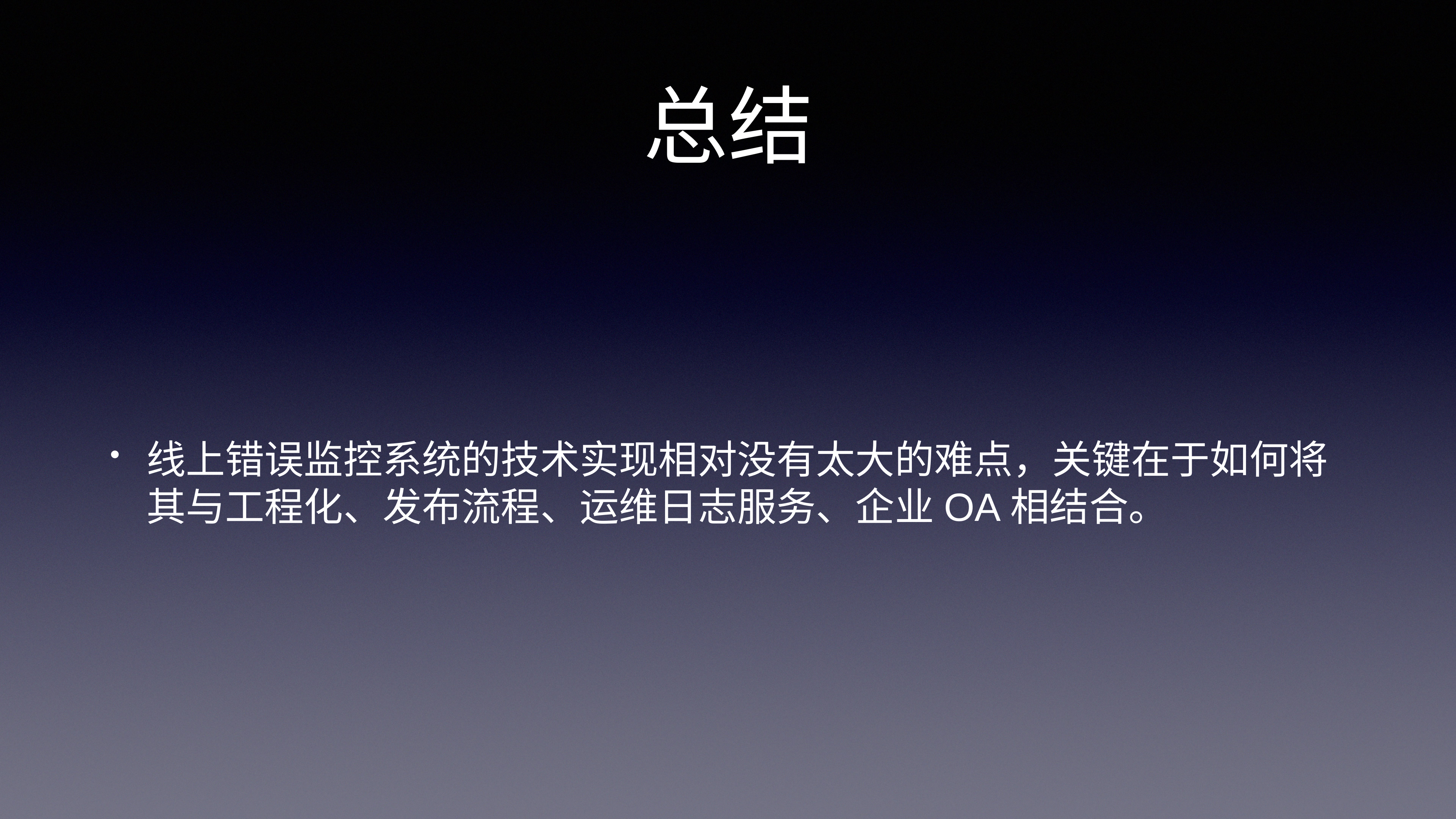

# 总结
线上错误监控系统的技术实现相对没有太大的难点，关键在于如何将其与工程化、发布流程、运维日志服务、企业OA相结合。